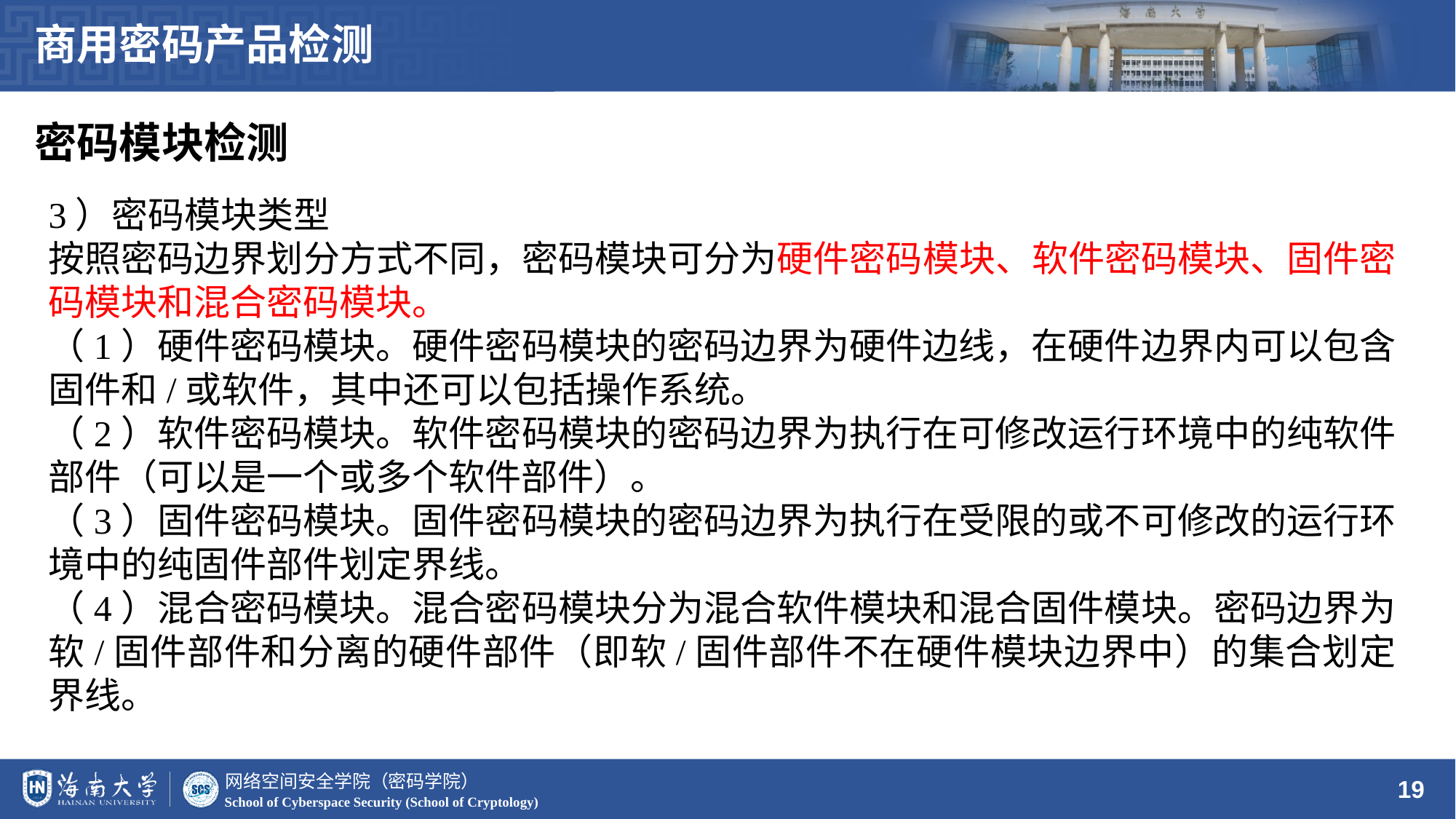

商用密码产品检测
密码模块检测
3）密码模块类型
按照密码边界划分方式不同，密码模块可分为硬件密码模块、软件密码模块、固件密码模块和混合密码模块。
（1）硬件密码模块。硬件密码模块的密码边界为硬件边线，在硬件边界内可以包含固件和/或软件，其中还可以包括操作系统。
（2）软件密码模块。软件密码模块的密码边界为执行在可修改运行环境中的纯软件部件（可以是一个或多个软件部件）。
（3）固件密码模块。固件密码模块的密码边界为执行在受限的或不可修改的运行环境中的纯固件部件划定界线。
（4）混合密码模块。混合密码模块分为混合软件模块和混合固件模块。密码边界为软/固件部件和分离的硬件部件（即软/固件部件不在硬件模块边界中）的集合划定界线。
19